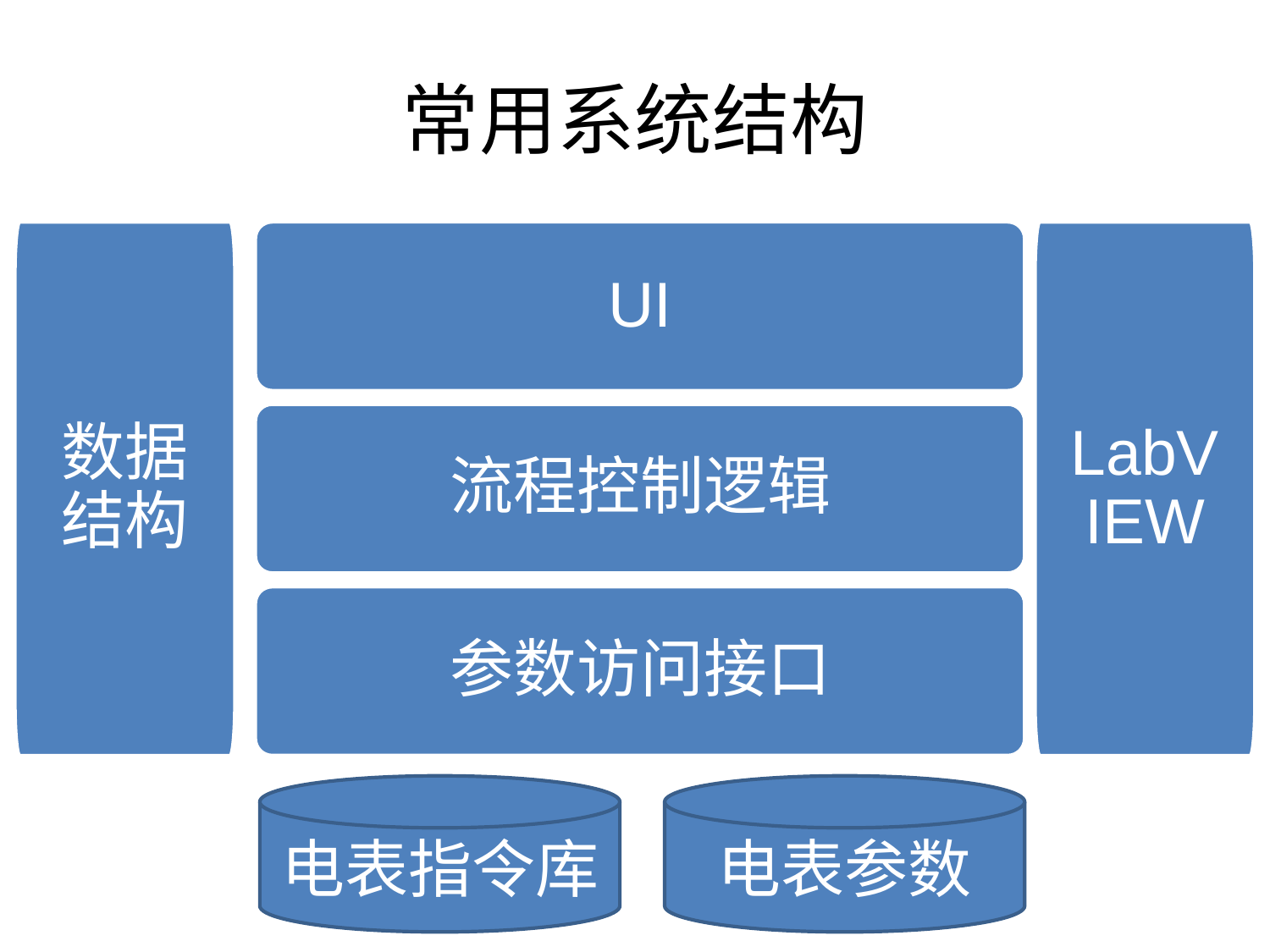

# 常用系统结构
数据结构
UI
流程控制逻辑
参数访问接口
LabVIEW

电表指令库
电表参数